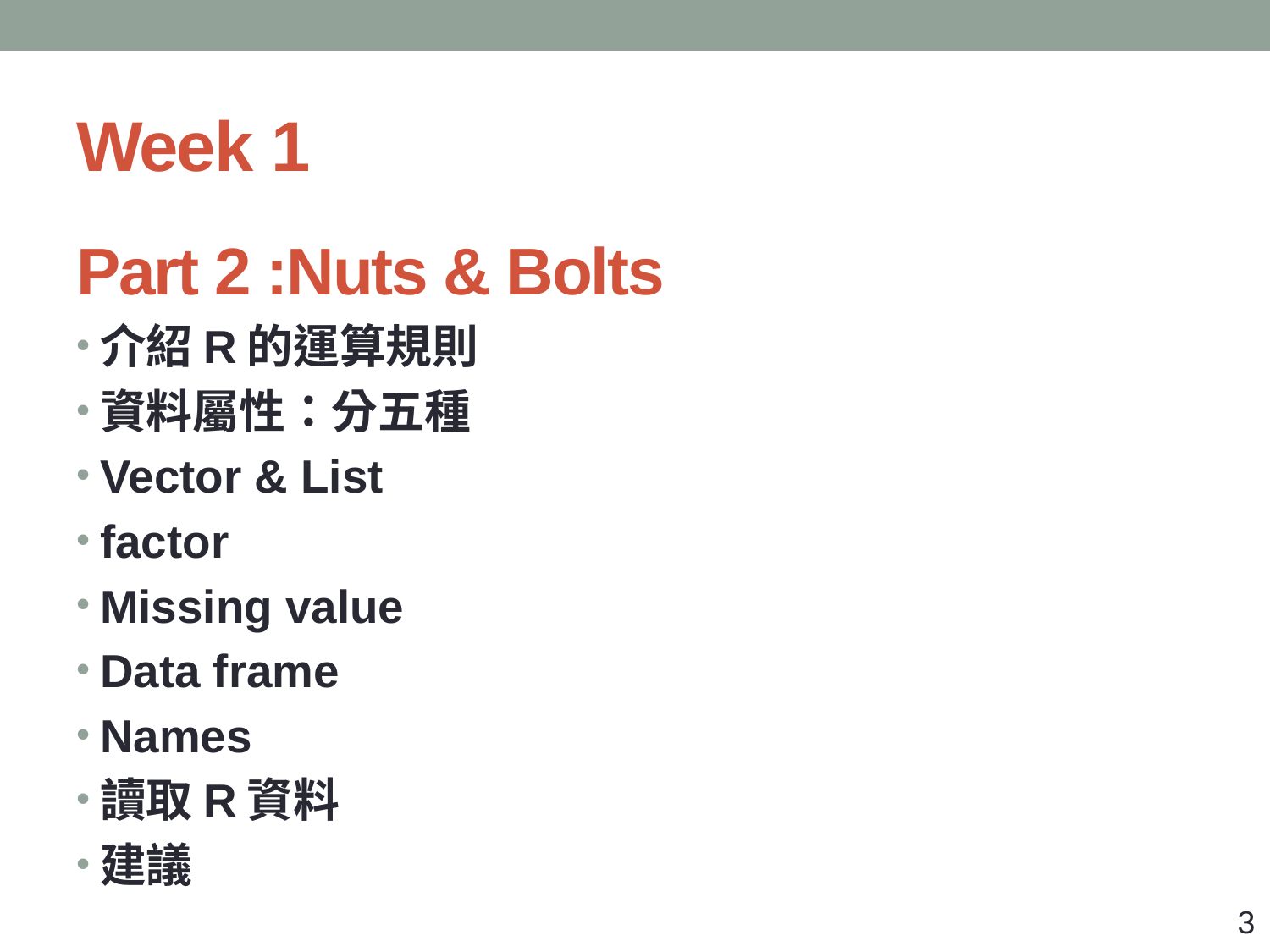

# Week 1
Part 2 :Nuts & Bolts
介紹R的運算規則
資料屬性：分五種
Vector & List
factor
Missing value
Data frame
Names
讀取R資料
建議

3